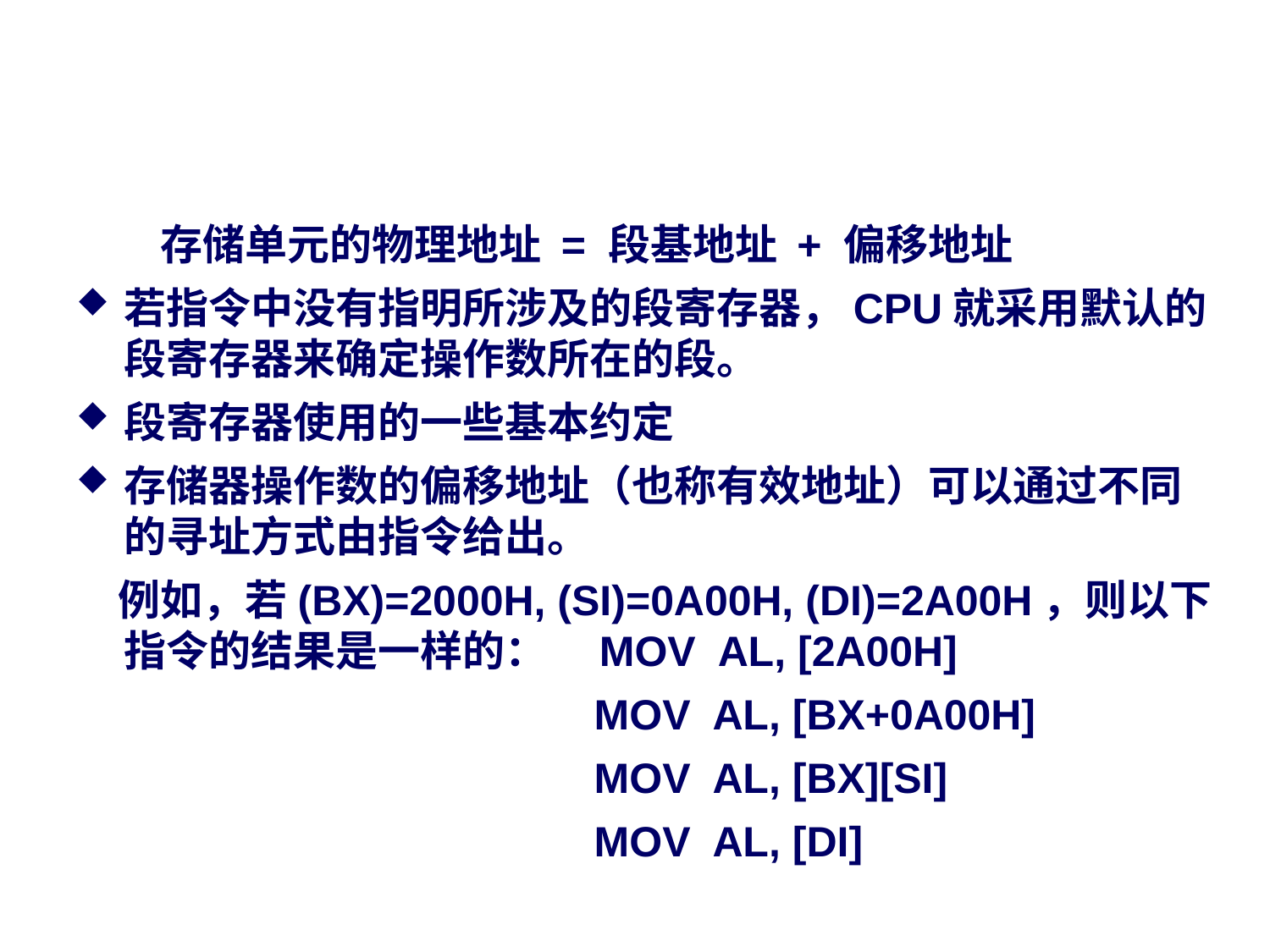

#
　　存储单元的物理地址 = 段基地址 + 偏移地址
若指令中没有指明所涉及的段寄存器，CPU就采用默认的段寄存器来确定操作数所在的段。
段寄存器使用的一些基本约定
存储器操作数的偏移地址（也称有效地址）可以通过不同的寻址方式由指令给出。
　例如，若(BX)=2000H, (SI)=0A00H, (DI)=2A00H，则以下指令的结果是一样的：　MOV  AL, [2A00H]
　　　　　　　　　　　　MOV  AL, [BX+0A00H]
　　　　　　　　　　　　MOV  AL, [BX][SI]
　　　　　　　　　　　　MOV  AL, [DI]